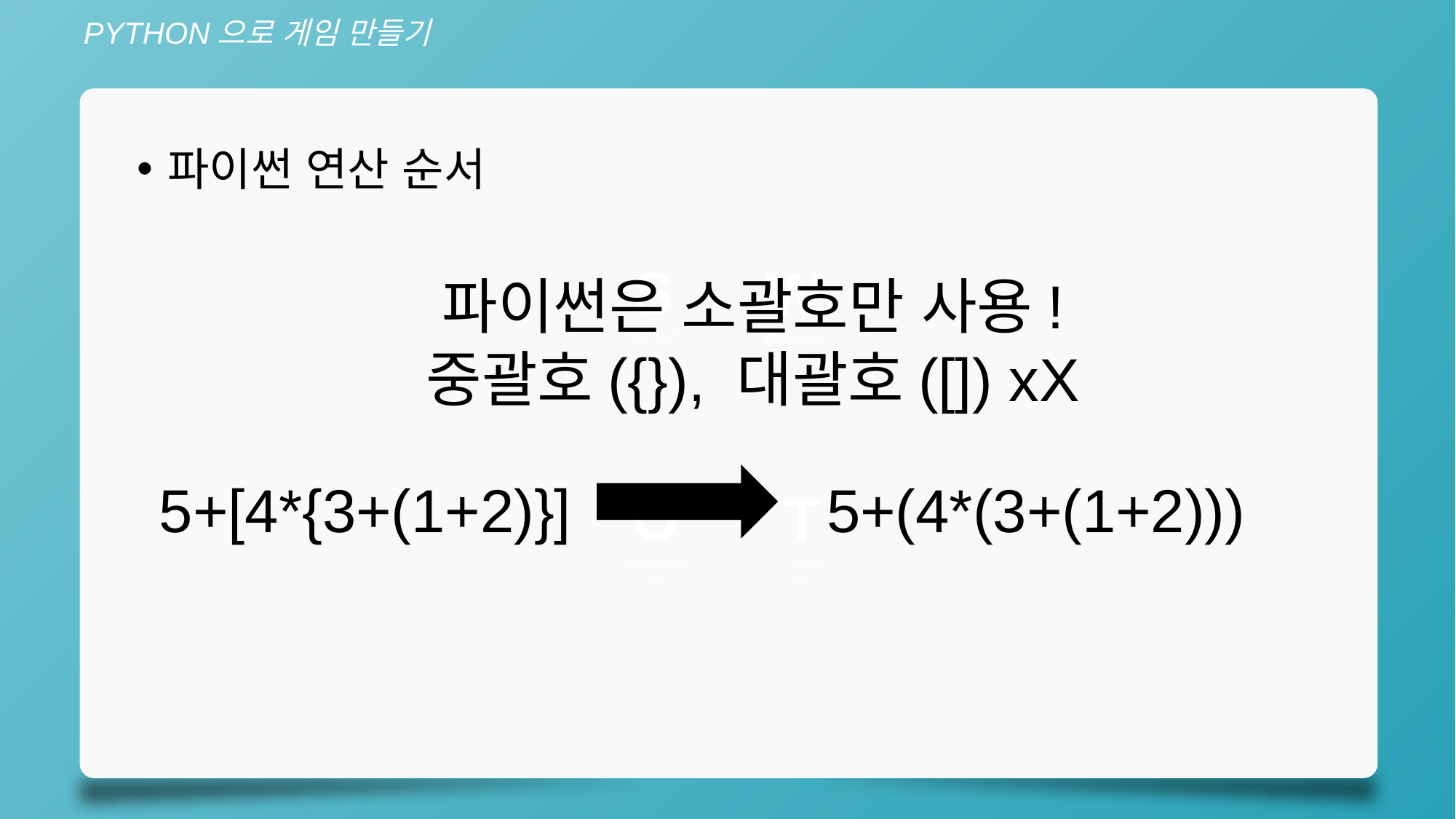

PYTHON으로 게임 만들기

파이썬 연산 순서

  파이썬은 소괄호만 사용!
  중괄호({}), 대괄호([]) xX

S
Strength
강점
W
Weakness
약점
5+[4*{3+(1+2)}]

5+(4*(3+(1+2)))
O
Opportunity
기회
T
Threat
위협